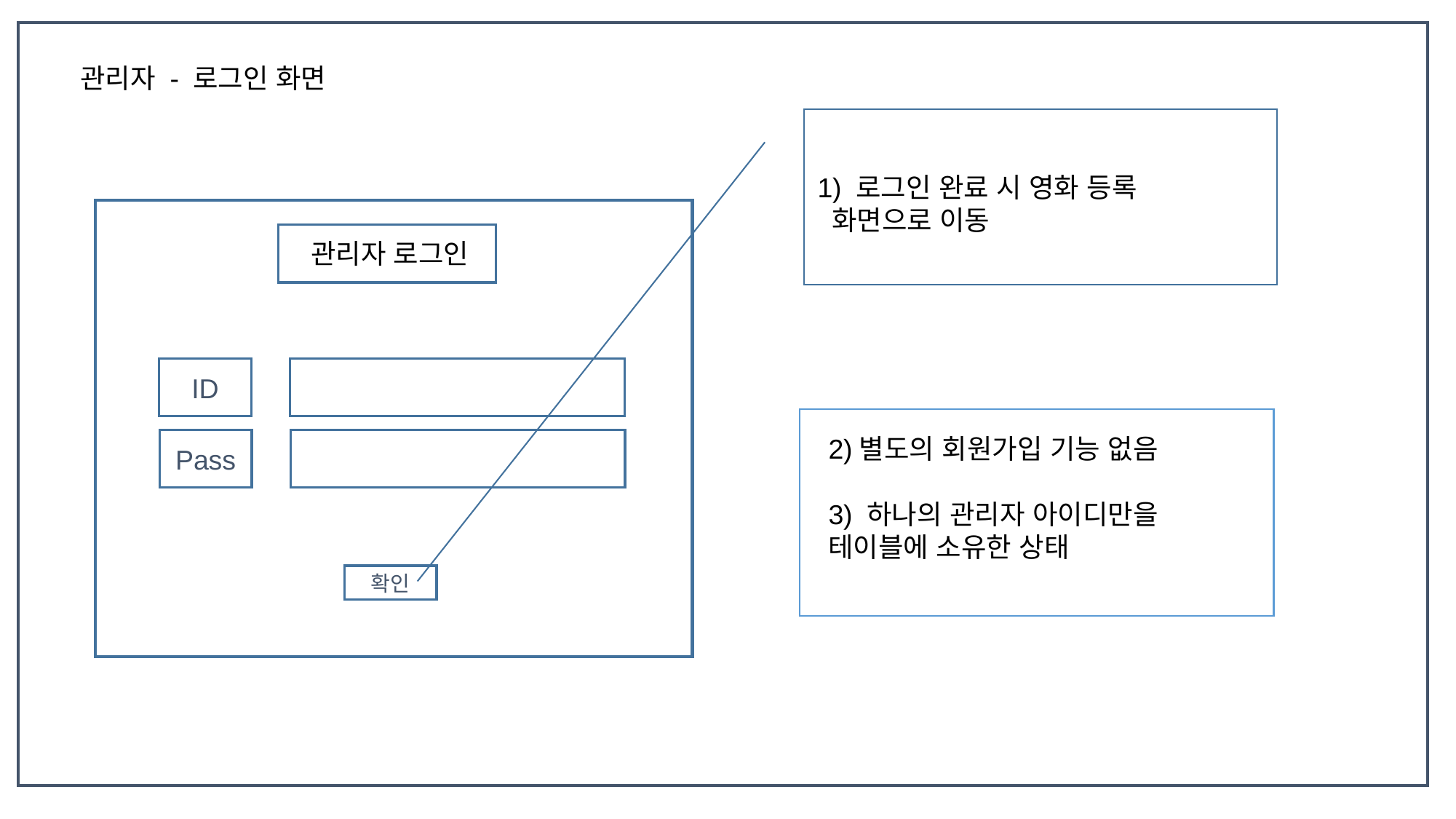

관리자 - 로그인 화면

1) 로그인 완료 시 영화 등록
 화면으로 이동

관리자 로그인
ID

2)별도의 회원가입 기능 없음

3) 하나의 관리자 아이디만을
테이블에 소유한 상태

Pass

확인